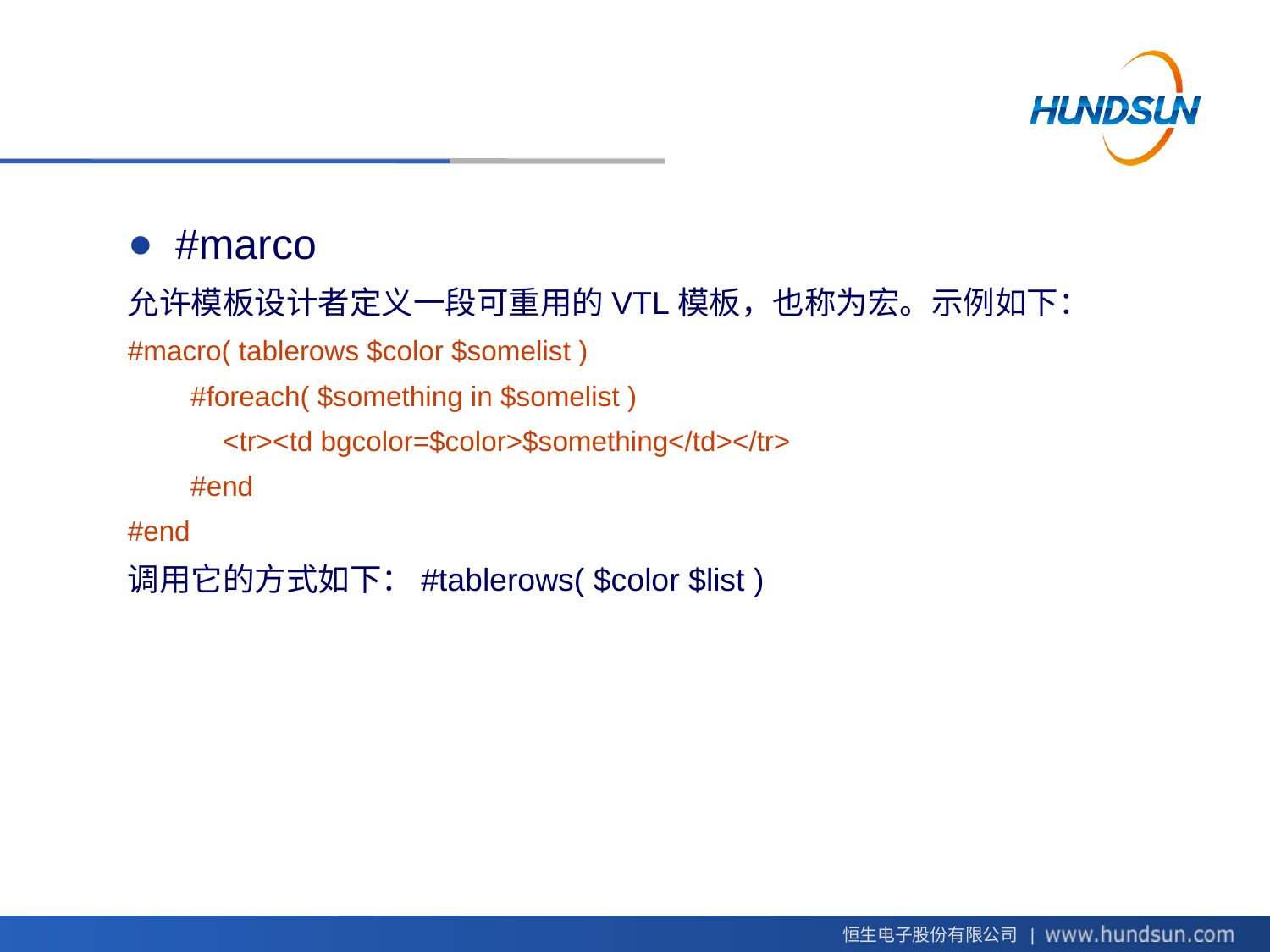

#
#marco
允许模板设计者定义一段可重用的VTL模板，也称为宏。示例如下：
#macro( tablerows $color $somelist )
　　#foreach( $something in $somelist )
    　　<tr><td bgcolor=$color>$something</td></tr>
　　#end
#end
调用它的方式如下：#tablerows( $color $list )